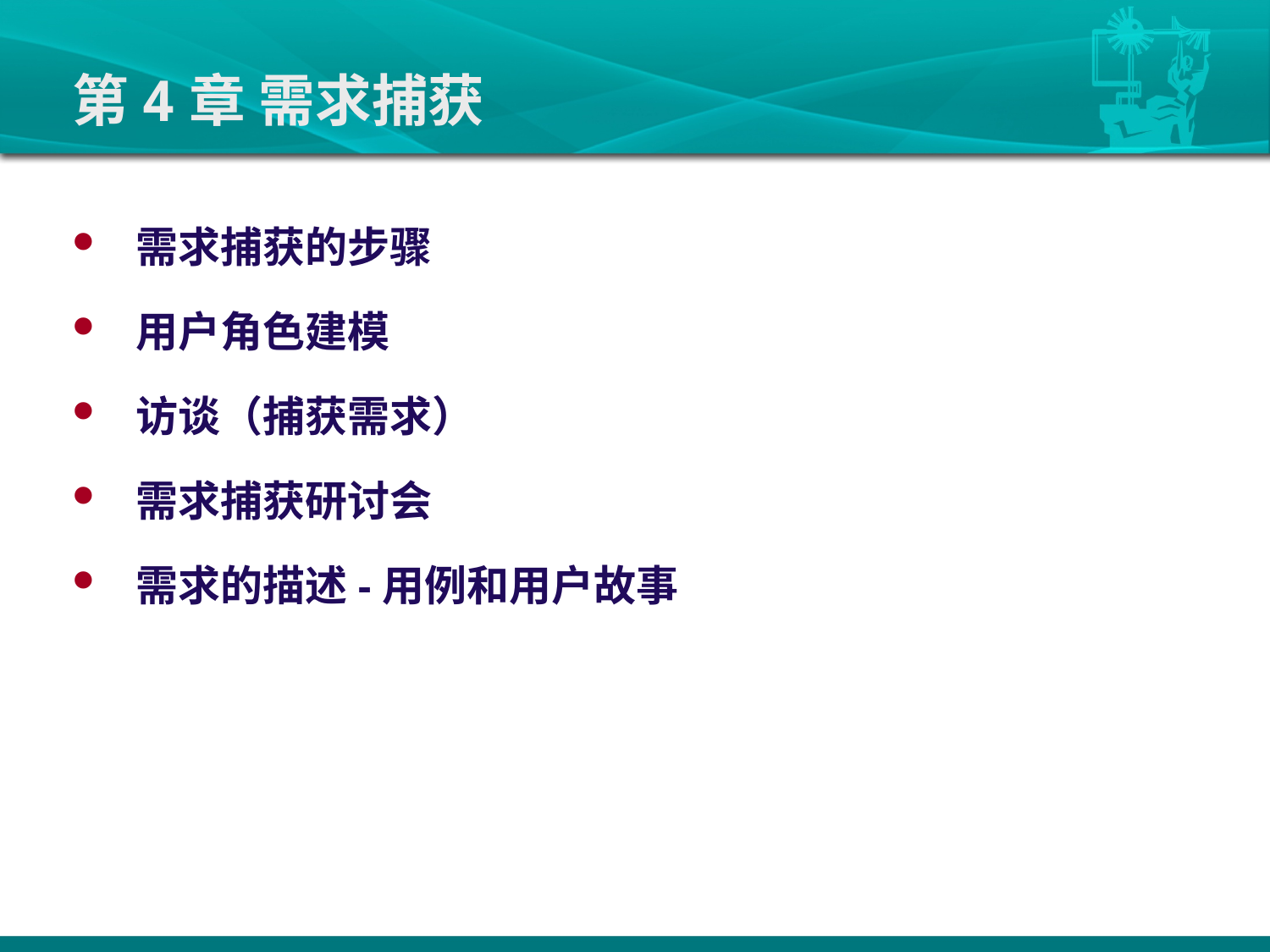

# 第4章 需求捕获
需求捕获的步骤
用户角色建模
访谈（捕获需求）
需求捕获研讨会
需求的描述-用例和用户故事